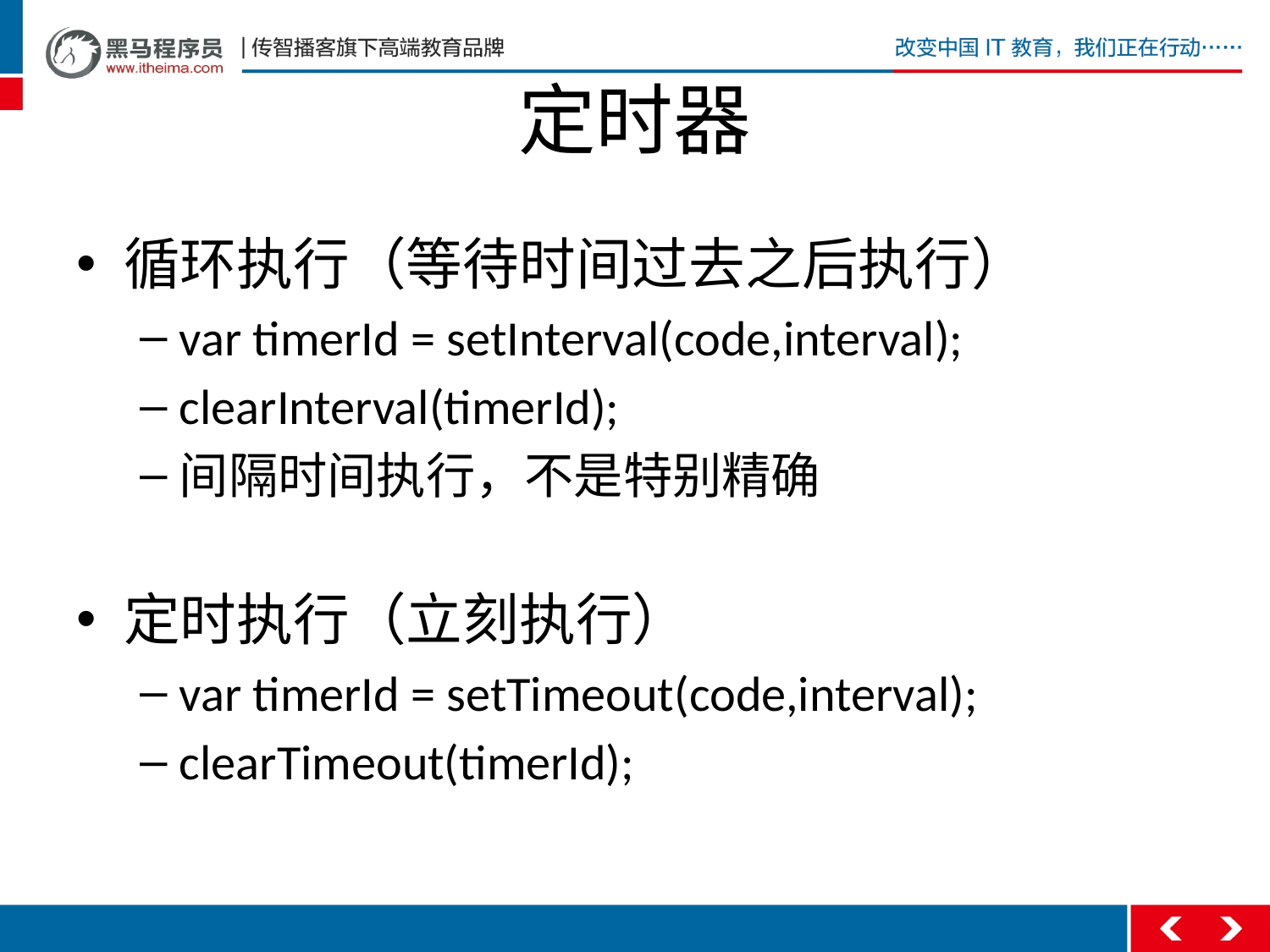

# 定时器
循环执行（等待时间过去之后执行）
var timerId = setInterval(code,interval);
clearInterval(timerId);
间隔时间执行，不是特别精确

定时执行（立刻执行）
var timerId = setTimeout(code,interval);
clearTimeout(timerId);